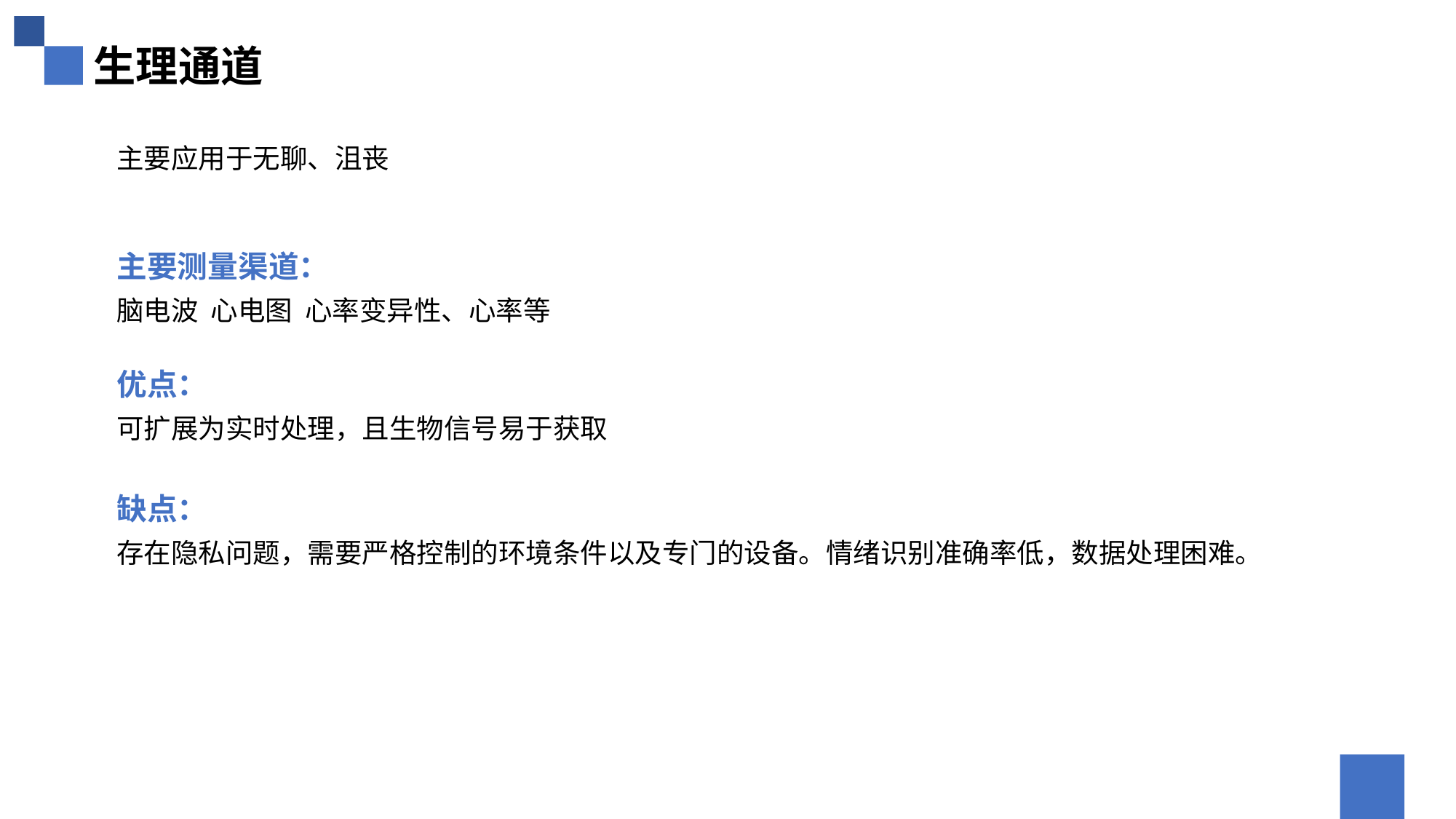

生理通道
主要应用于无聊、沮丧
主要测量渠道：
脑电波  心电图  心率变异性、心率等
优点：
可扩展为实时处理，且生物信号易于获取
缺点：
存在隐私问题，需要严格控制的环境条件以及专门的设备。情绪识别准确率低，数据处理困难。